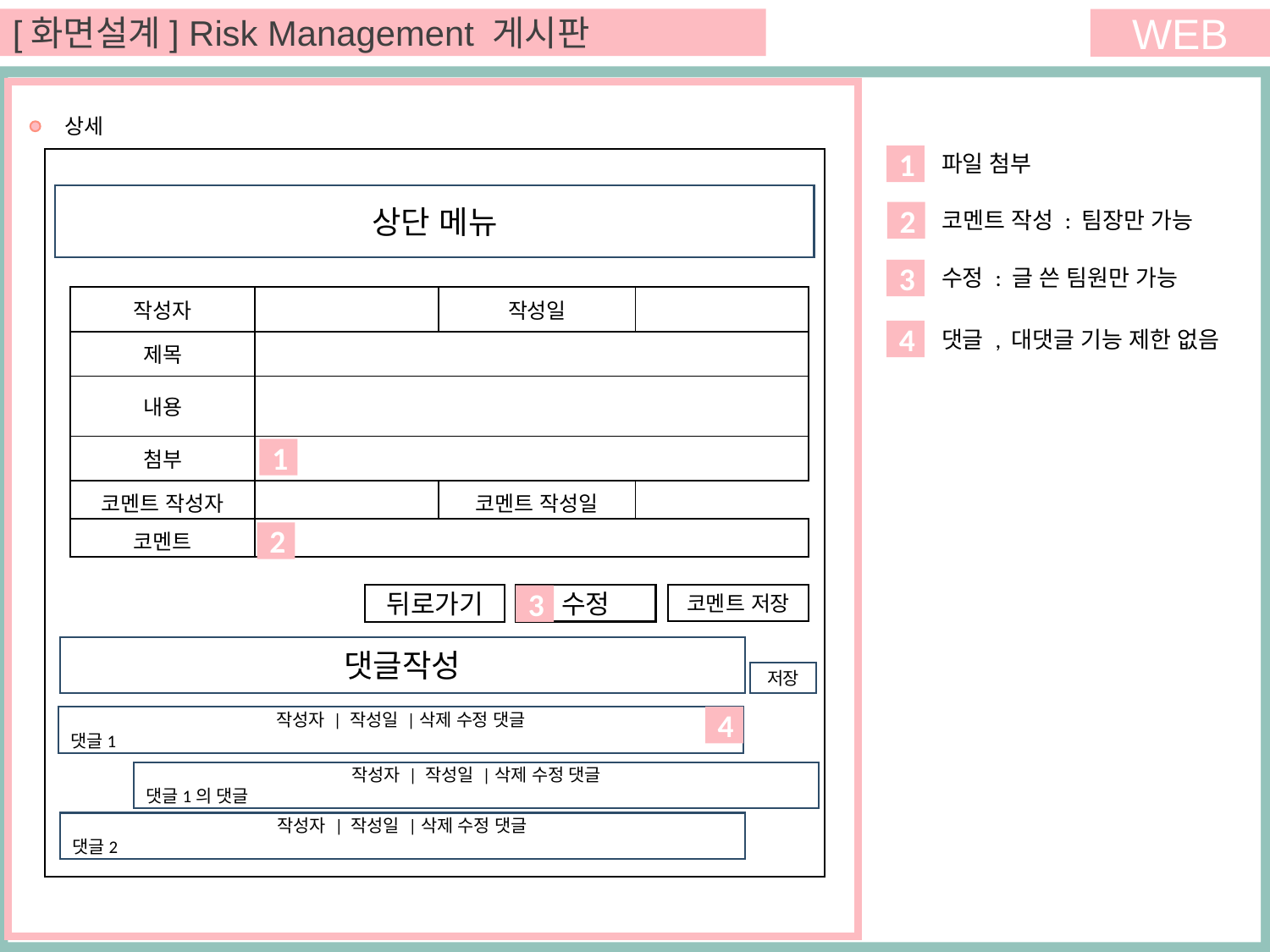

[화면설계] Risk Management 게시판
WEB

 상세

파일 첨부
1

상단 메뉴
코멘트 작성 : 팀장만 가능
2
수정 : 글 쓴 팀원만 가능
3
| 작성자 |  | 작성일 |  |
| --- | --- | --- | --- |
| 제목 |  |  |  |
| 내용 |  |  |  |
| 첨부 |  |  |  |
| 코멘트 작성자 |  | 코멘트 작성일 |  |
| 코멘트 |  |  |  |
댓글 , 대댓글 기능 제한 없음
4
1
2
코멘트 저장
수정
뒤로가기
3
댓글작성
저장
작성자 | 작성일 |삭제 수정 댓글
댓글1
4
작성자 | 작성일 |삭제 수정 댓글
댓글1의 댓글
작성자 | 작성일 |삭제 수정 댓글
댓글2